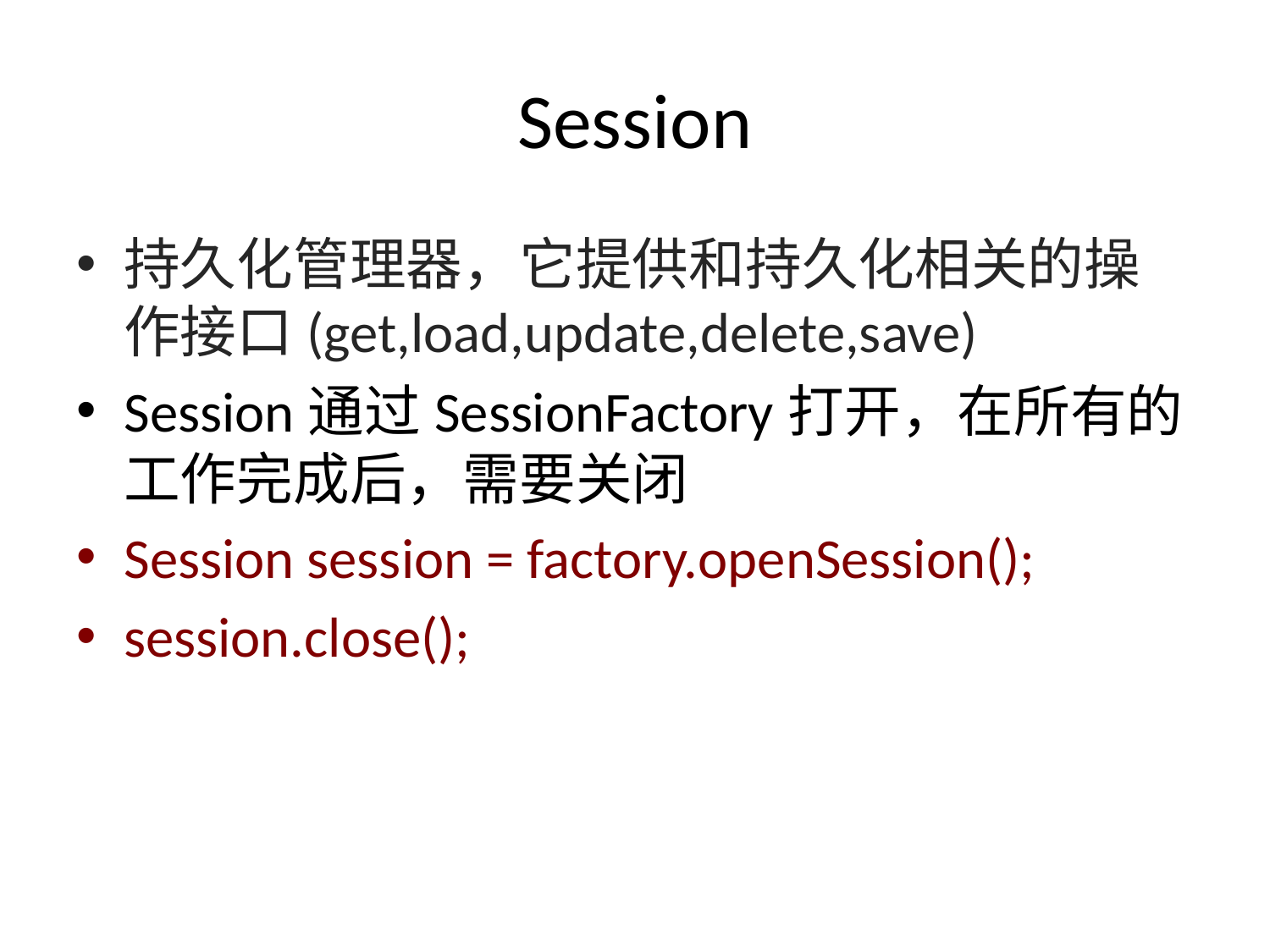

# Session
持久化管理器，它提供和持久化相关的操作接口(get,load,update,delete,save)
Session通过SessionFactory打开，在所有的工作完成后，需要关闭
Session session = factory.openSession();
session.close();